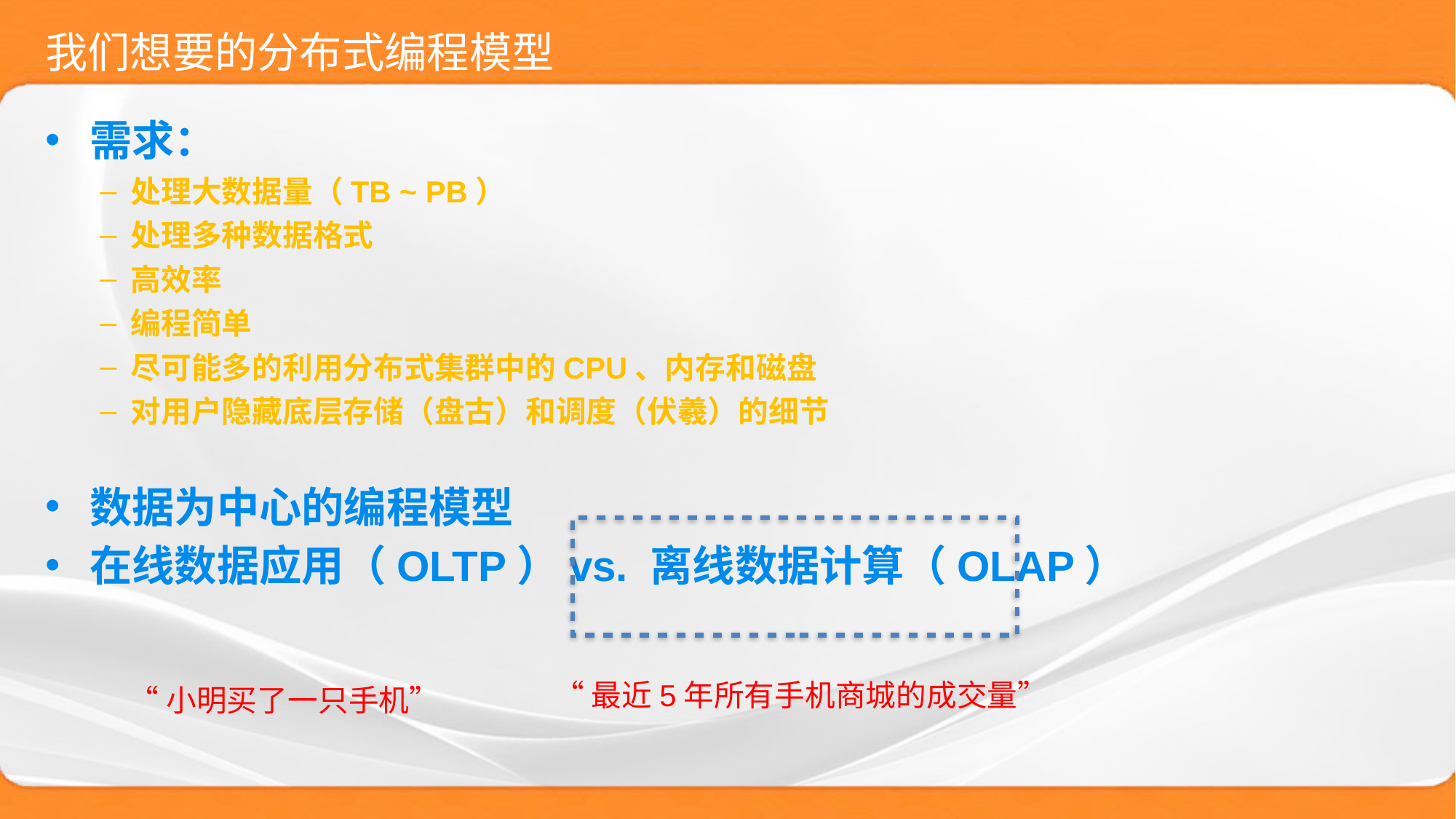

# 我们想要的分布式编程模型
需求：
处理大数据量（TB ~ PB）
处理多种数据格式
高效率
编程简单
尽可能多的利用分布式集群中的CPU、内存和磁盘
对用户隐藏底层存储（盘古）和调度（伏羲）的细节

数据为中心的编程模型
在线数据应用（OLTP）vs. 离线数据计算（OLAP）

“小明买了一只手机”
“最近5年所有手机商城的成交量”